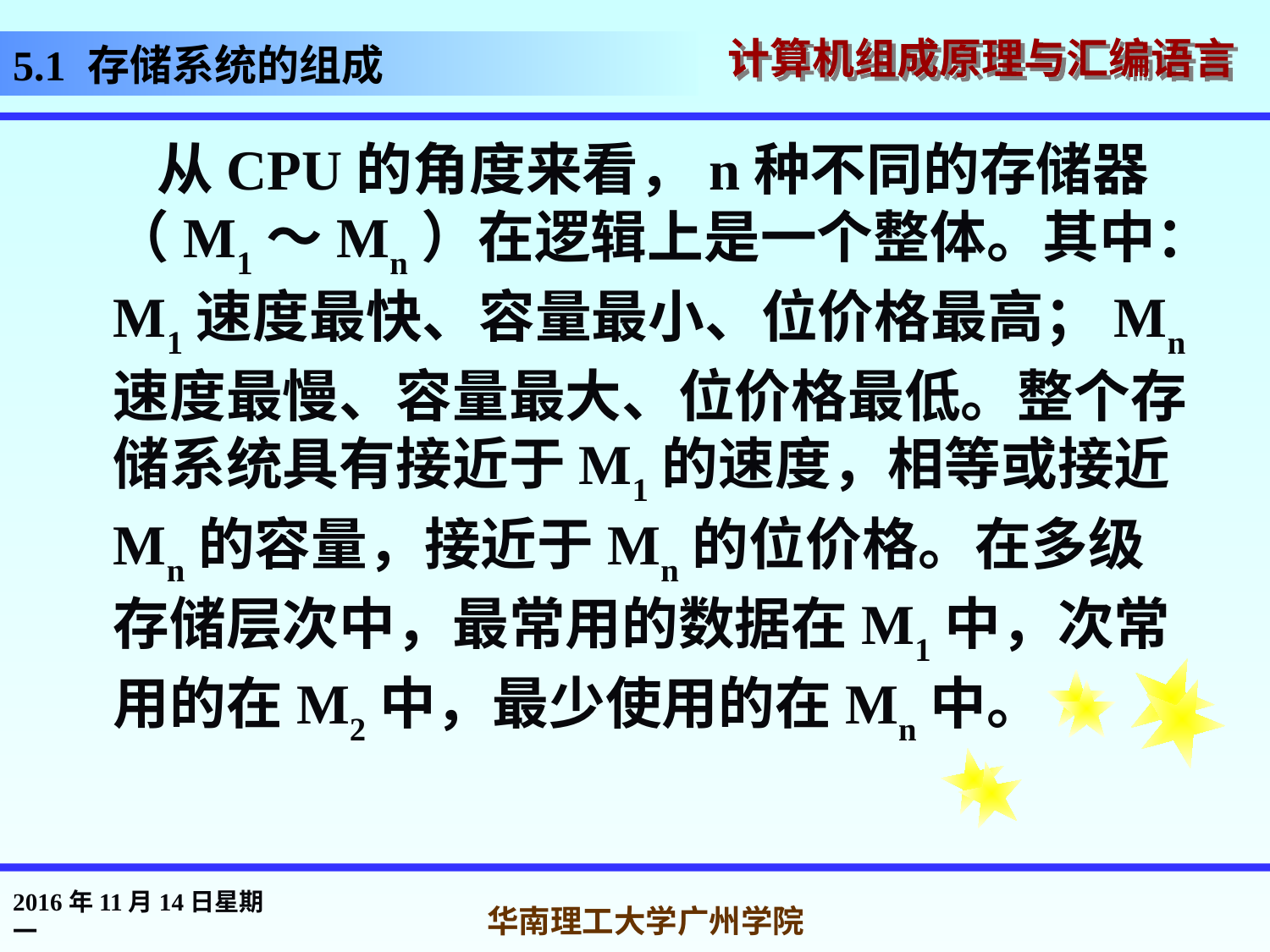

# 5.1 存储系统的组成
      从CPU的角度来看，n种不同的存储器（M1～Mn）在逻辑上是一个整体。其中：M1速度最快、容量最小、位价格最高；Mn速度最慢、容量最大、位价格最低。整个存储系统具有接近于M1的速度，相等或接近Mn的容量，接近于Mn的位价格。在多级存储层次中，最常用的数据在M1中，次常用的在M2中，最少使用的在Mn中。
2016年11月14日星期一
华南理工大学广州学院